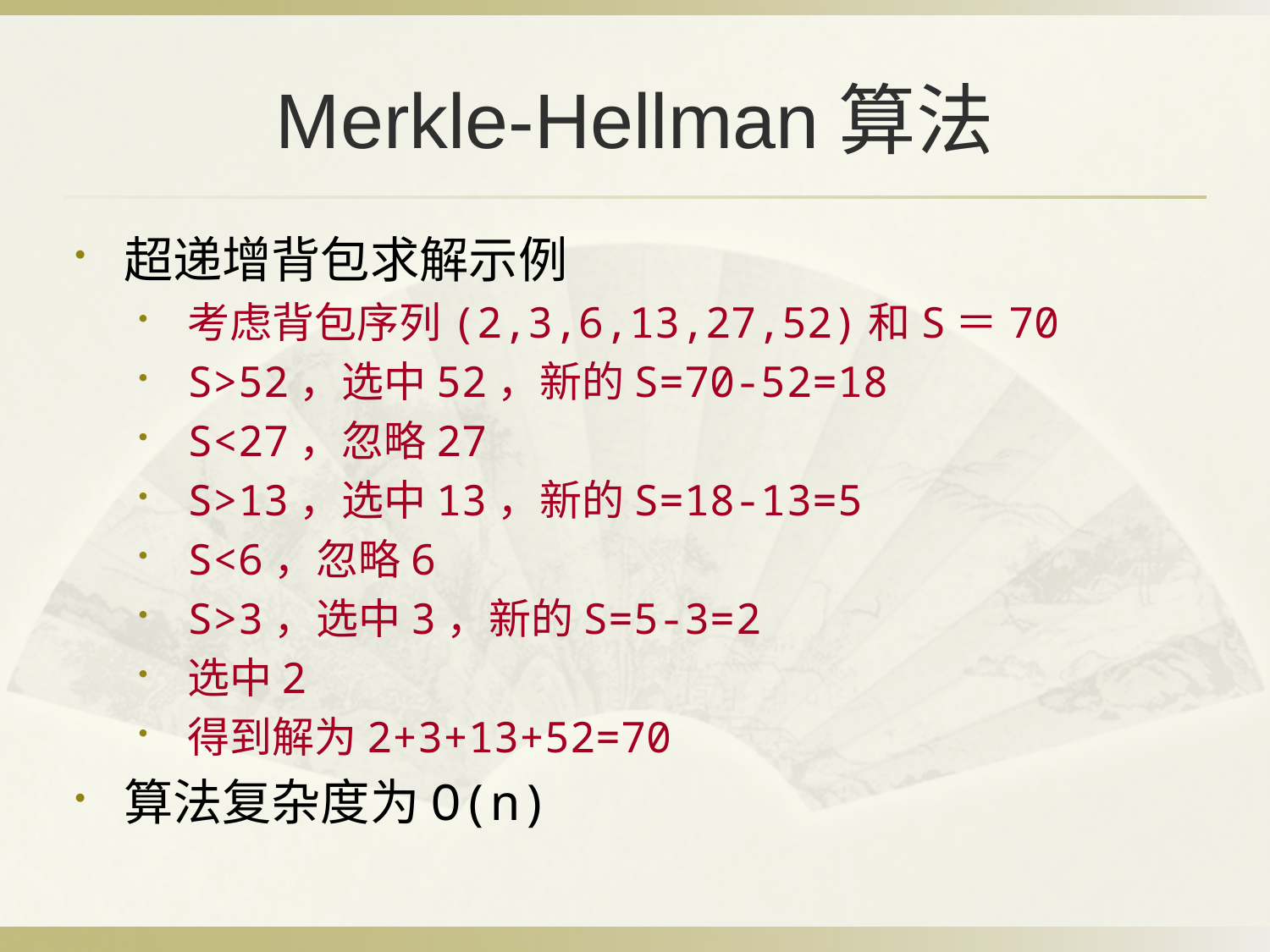

# Merkle-Hellman算法
超递增背包求解示例
考虑背包序列(2,3,6,13,27,52)和S＝70
S>52，选中52，新的S=70-52=18
S<27，忽略27
S>13，选中13，新的S=18-13=5
S<6，忽略6
S>3，选中3，新的S=5-3=2
选中2
得到解为2+3+13+52=70
算法复杂度为O(n)